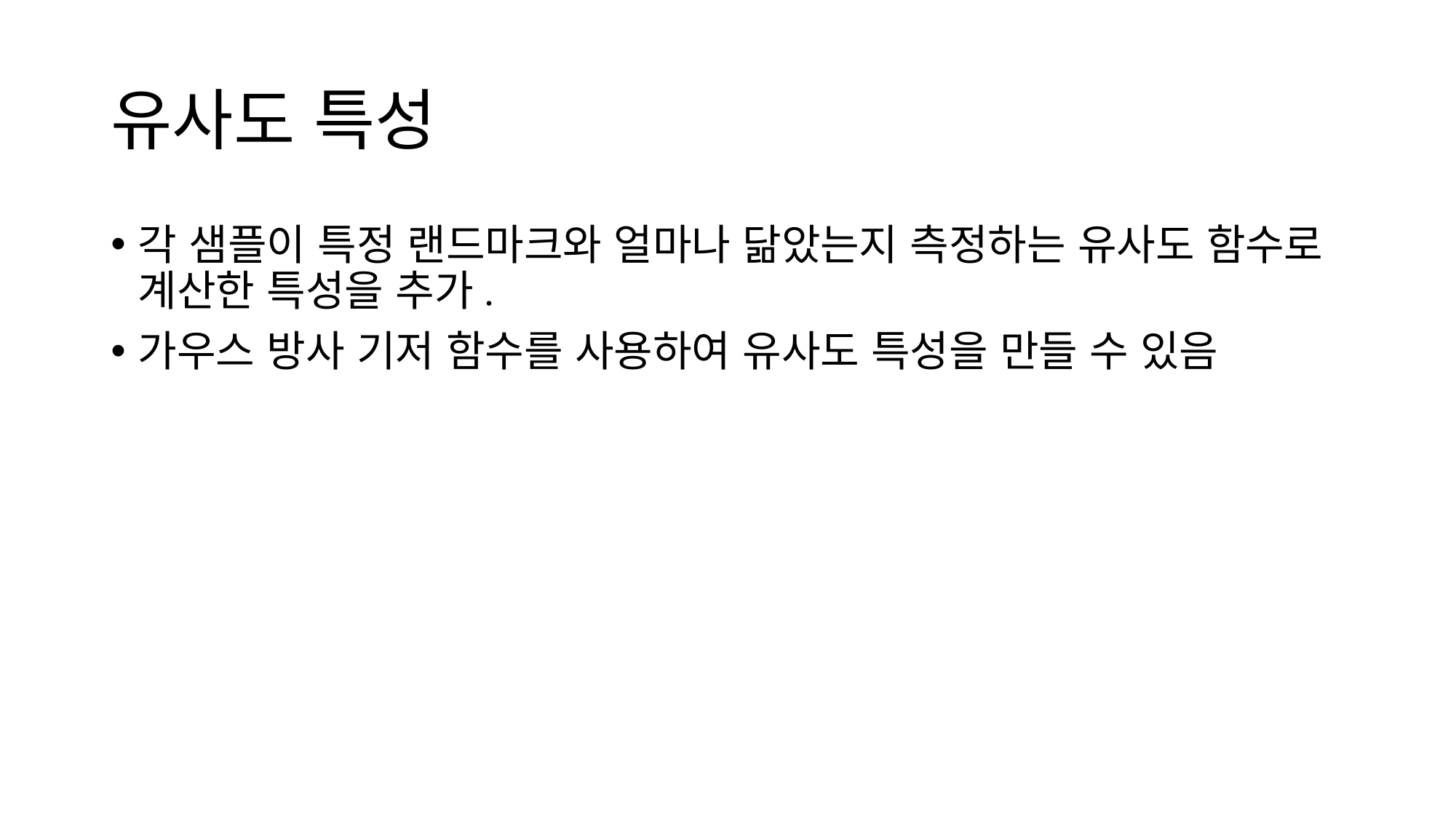

# 유사도 특성
각 샘플이 특정 랜드마크와 얼마나 닮았는지 측정하는 유사도 함수로 계산한 특성을 추가.
가우스 방사 기저 함수를 사용하여 유사도 특성을 만들 수 있음